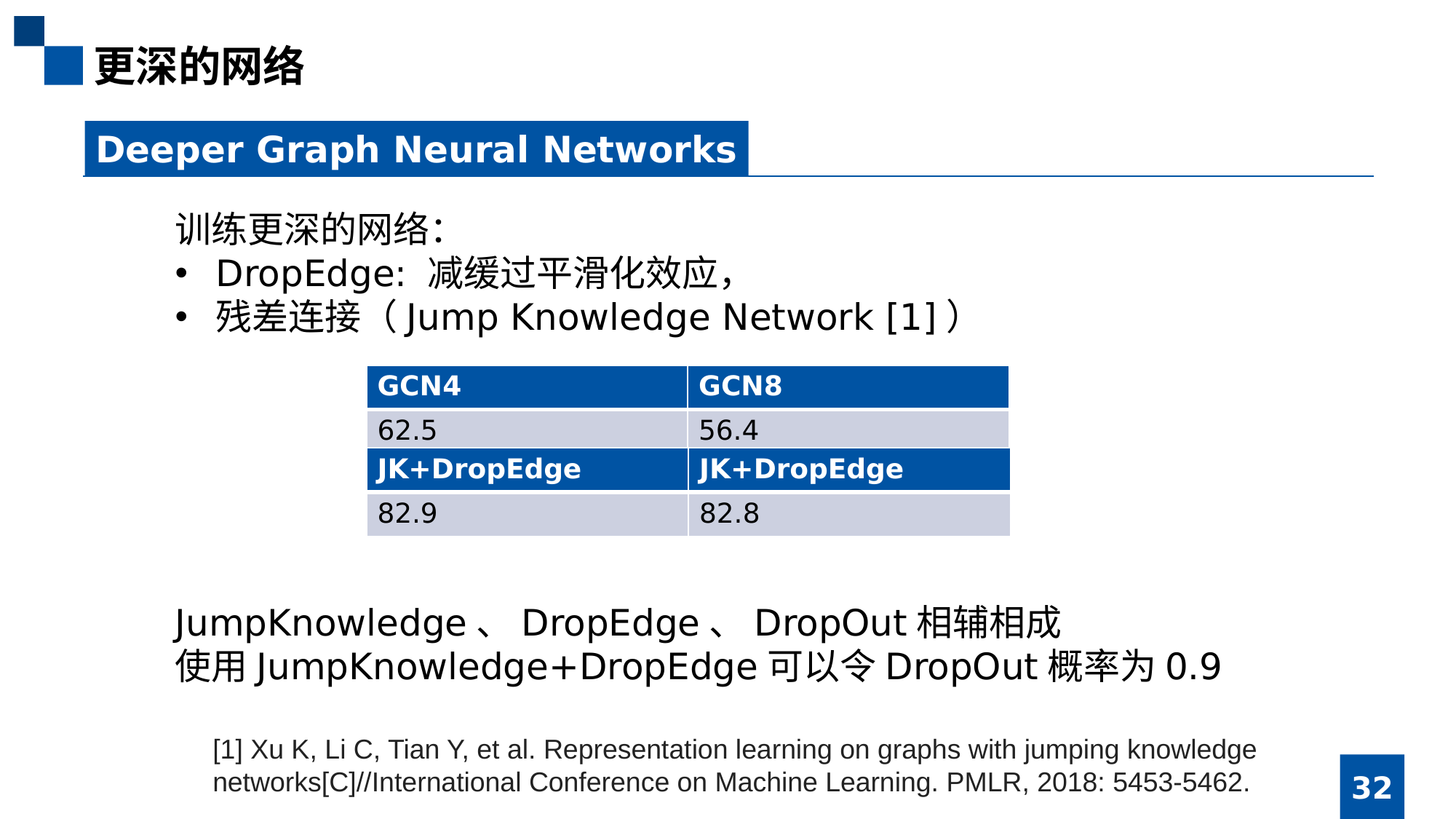

更深的网络
Deeper Graph Neural Networks

训练更深的网络：
DropEdge: 减缓过平滑化效应，
残差连接（Jump Knowledge Network [1]）

JumpKnowledge、DropEdge、DropOut相辅相成
使用JumpKnowledge+DropEdge可以令DropOut概率为0.9
| GCN4 | GCN8 |
| --- | --- |
| 62.5 | 56.4 |
| JK+DropEdge | JK+DropEdge |
| --- | --- |
| 82.9 | 82.8 |
[1] Xu K, Li C, Tian Y, et al. Representation learning on graphs with jumping knowledge networks[C]//International Conference on Machine Learning. PMLR, 2018: 5453-5462.
32